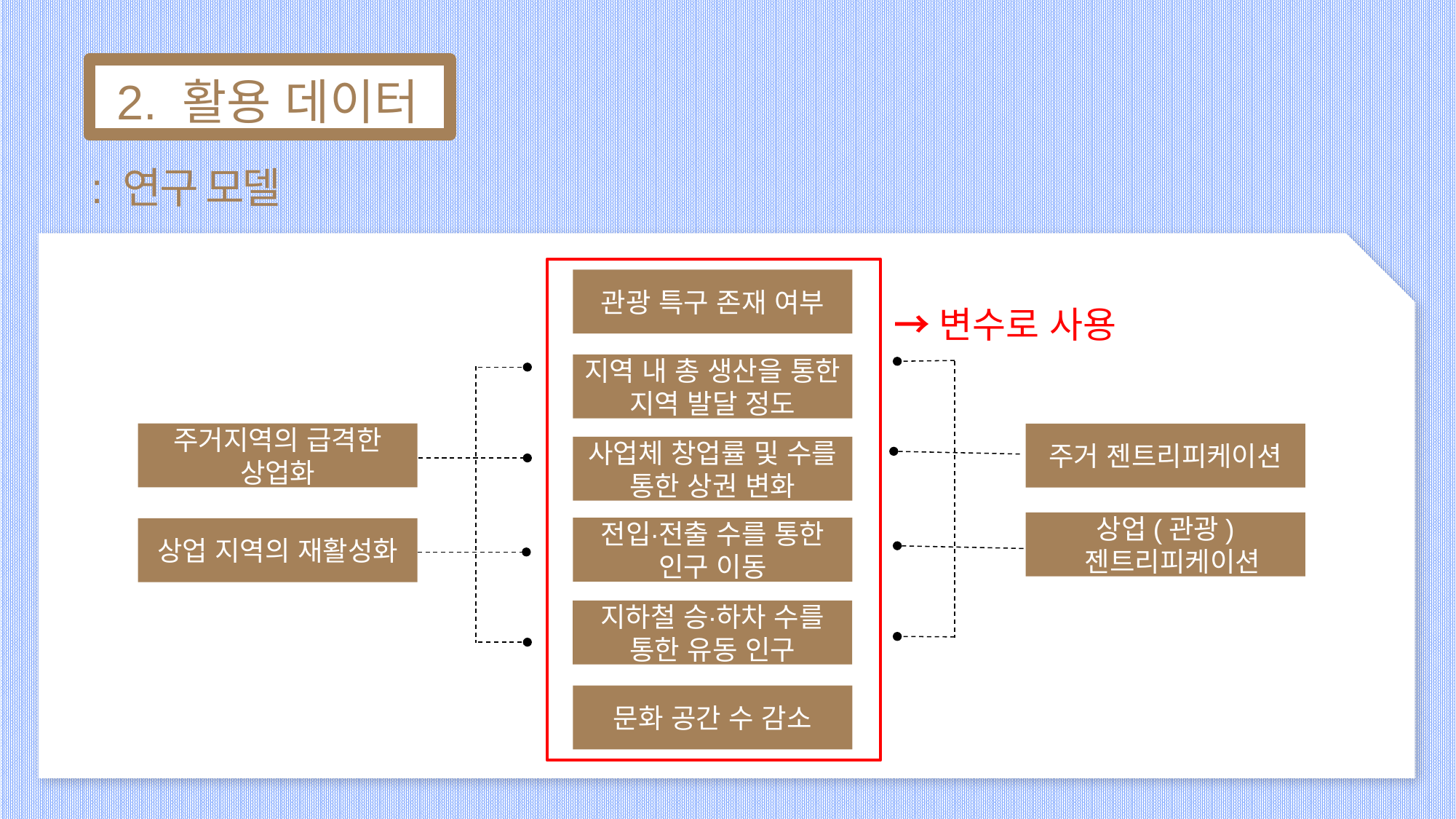

2. 활용 데이터
: 연구 모델

관광 특구 존재 여부
→변수로 사용
지역 내 총 생산을 통한 지역 발달 정도
주거지역의 급격한 상업화
주거 젠트리피케이션
사업체 창업률 및 수를 통한 상권 변화
상업(관광)
 젠트리피케이션
전입∙전출 수를 통한 인구 이동
상업 지역의 재활성화
지하철 승∙하차 수를 통한 유동 인구
문화 공간 수 감소